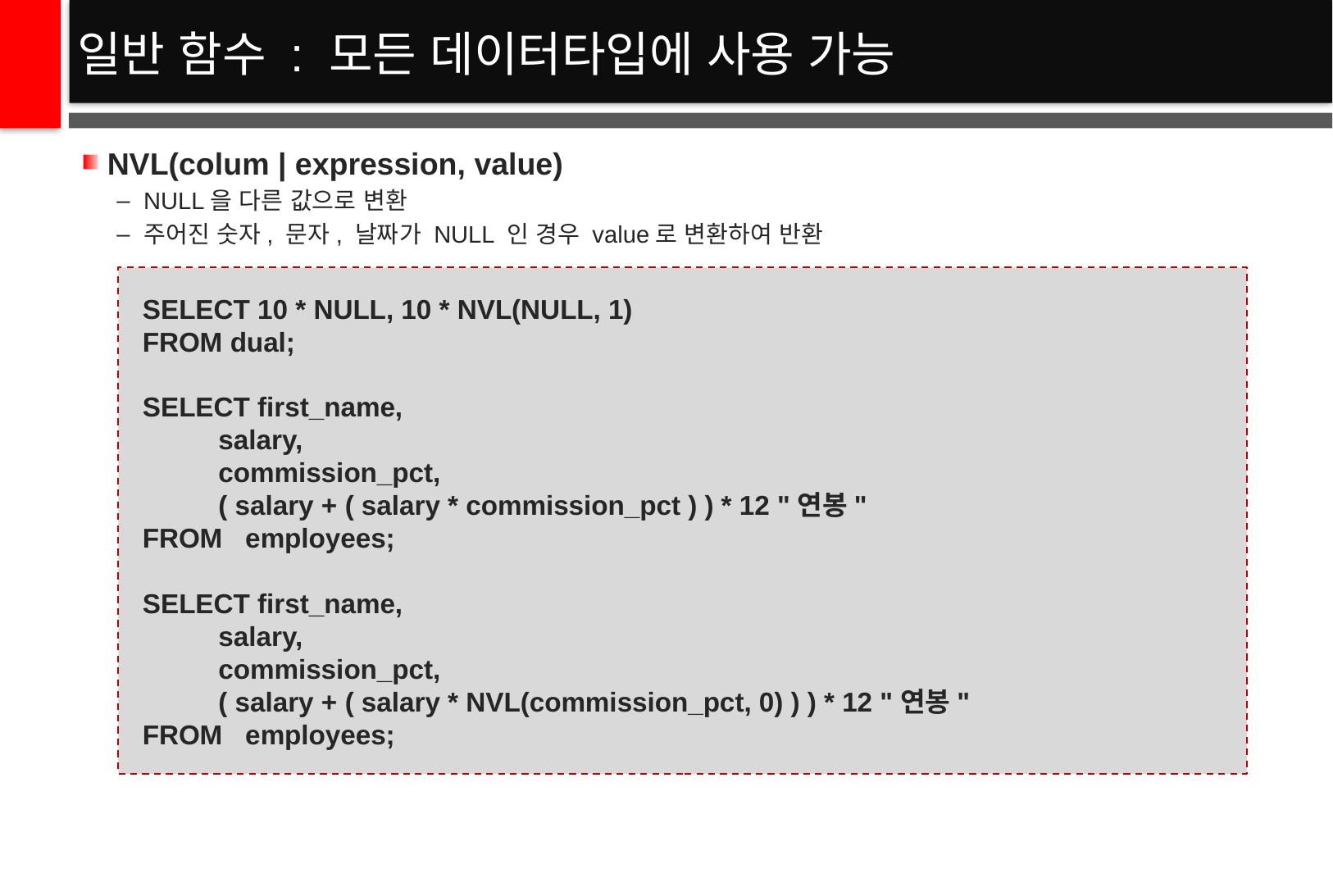

# 일반 함수 : 모든 데이터타입에 사용 가능
NVL(colum | expression, value)
NULL을 다른 값으로 변환
주어진 숫자, 문자, 날짜가 NULL 인 경우 value로 변환하여 반환
SELECT 10 * NULL, 10 * NVL(NULL, 1)
FROM dual;

SELECT first_name,
          salary,
          commission_pct,
          ( salary + ( salary * commission_pct ) ) * 12 "연봉"
FROM   employees;

SELECT first_name,
          salary,
          commission_pct,
          ( salary + ( salary * NVL(commission_pct, 0) ) ) * 12 "연봉"
FROM   employees;